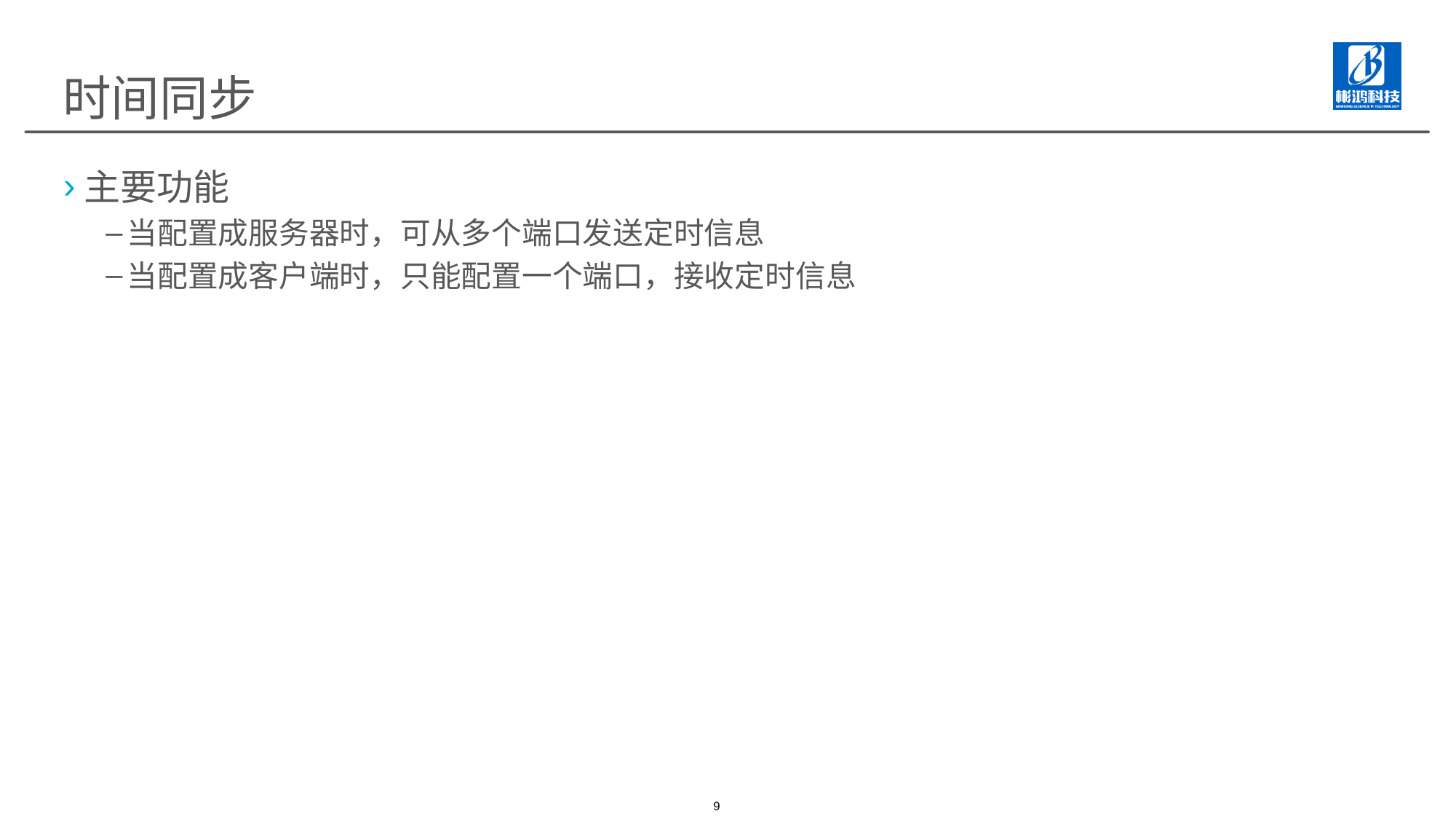

# 时间同步
主要功能
当配置成服务器时，可从多个端口发送定时信息
当配置成客户端时，只能配置一个端口，接收定时信息